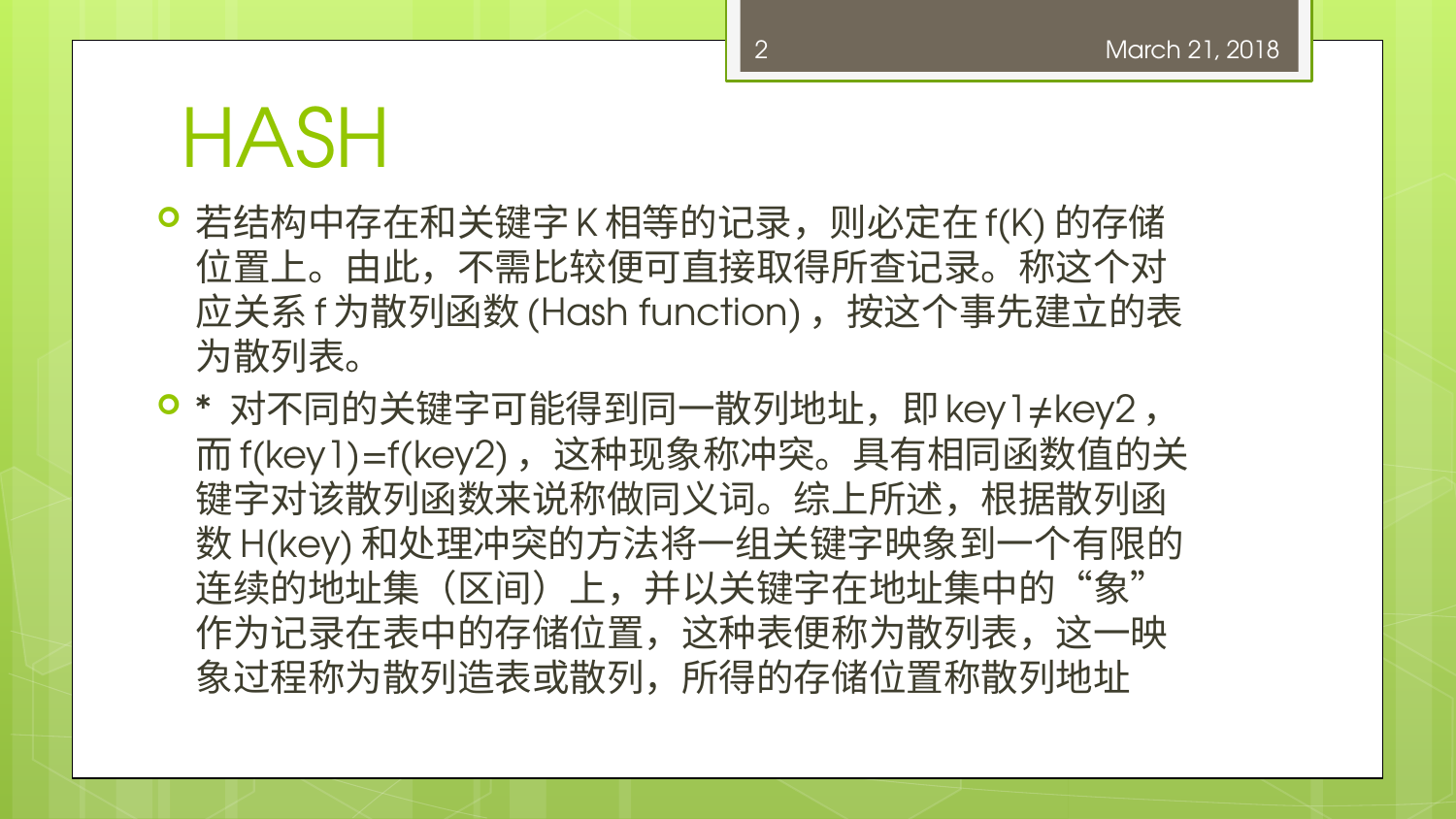

2
March 21, 2018
# HASH
若结构中存在和关键字K相等的记录，则必定在f(K)的存储位置上。由此，不需比较便可直接取得所查记录。称这个对应关系f为散列函数(Hash function)，按这个事先建立的表为散列表。
* 对不同的关键字可能得到同一散列地址，即key1≠key2，而f(key1)=f(key2)，这种现象称冲突。具有相同函数值的关键字对该散列函数来说称做同义词。综上所述，根据散列函数H(key)和处理冲突的方法将一组关键字映象到一个有限的连续的地址集（区间）上，并以关键字在地址集中的“象” 作为记录在表中的存储位置，这种表便称为散列表，这一映象过程称为散列造表或散列，所得的存储位置称散列地址